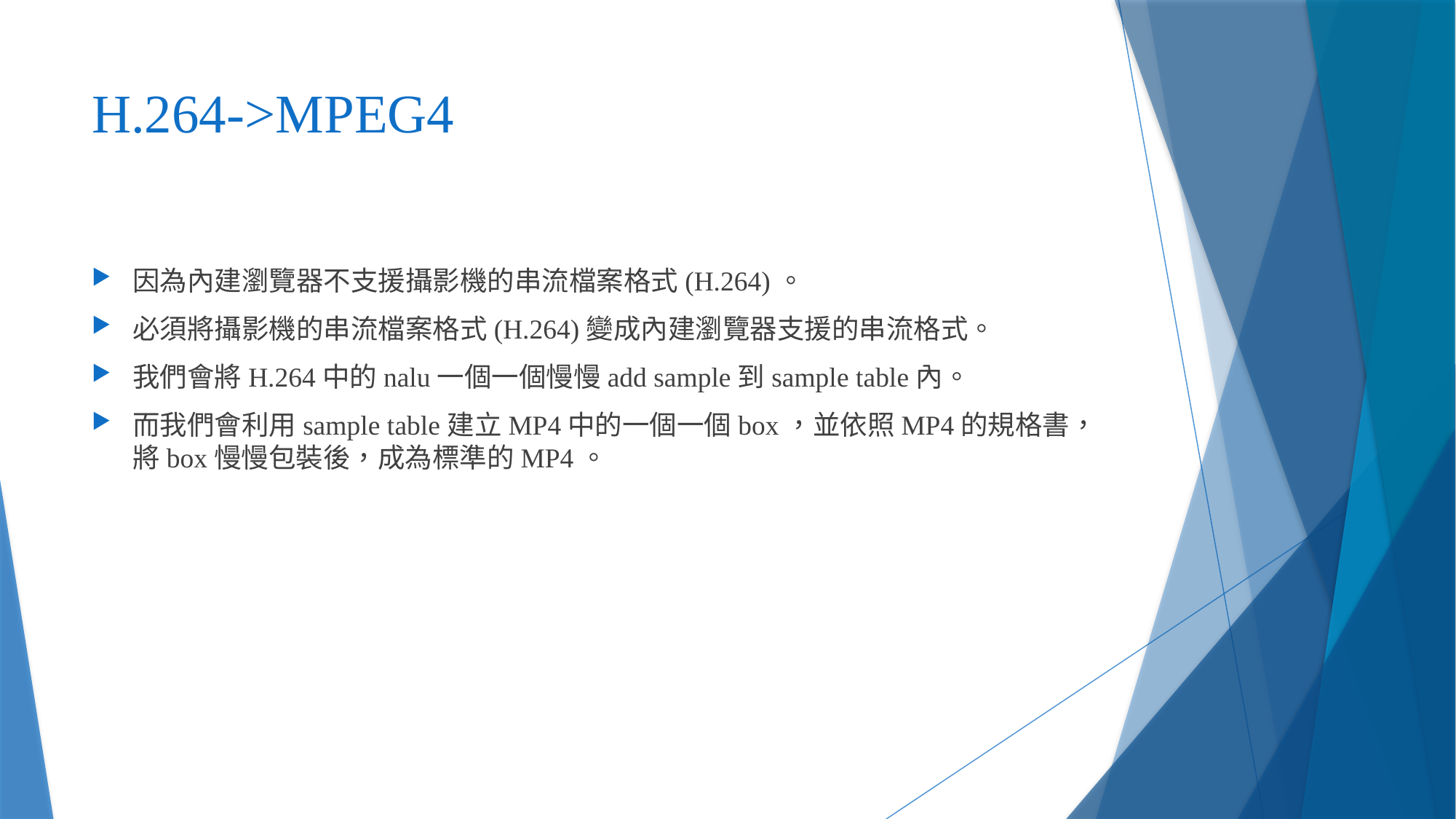

# H.264->MPEG4
因為內建瀏覽器不支援攝影機的串流檔案格式(H.264)。
必須將攝影機的串流檔案格式(H.264)變成內建瀏覽器支援的串流格式。
我們會將H.264中的nalu一個一個慢慢add sample到sample table內。
而我們會利用sample table建立MP4中的一個一個box，並依照MP4的規格書，將box慢慢包裝後，成為標準的MP4。